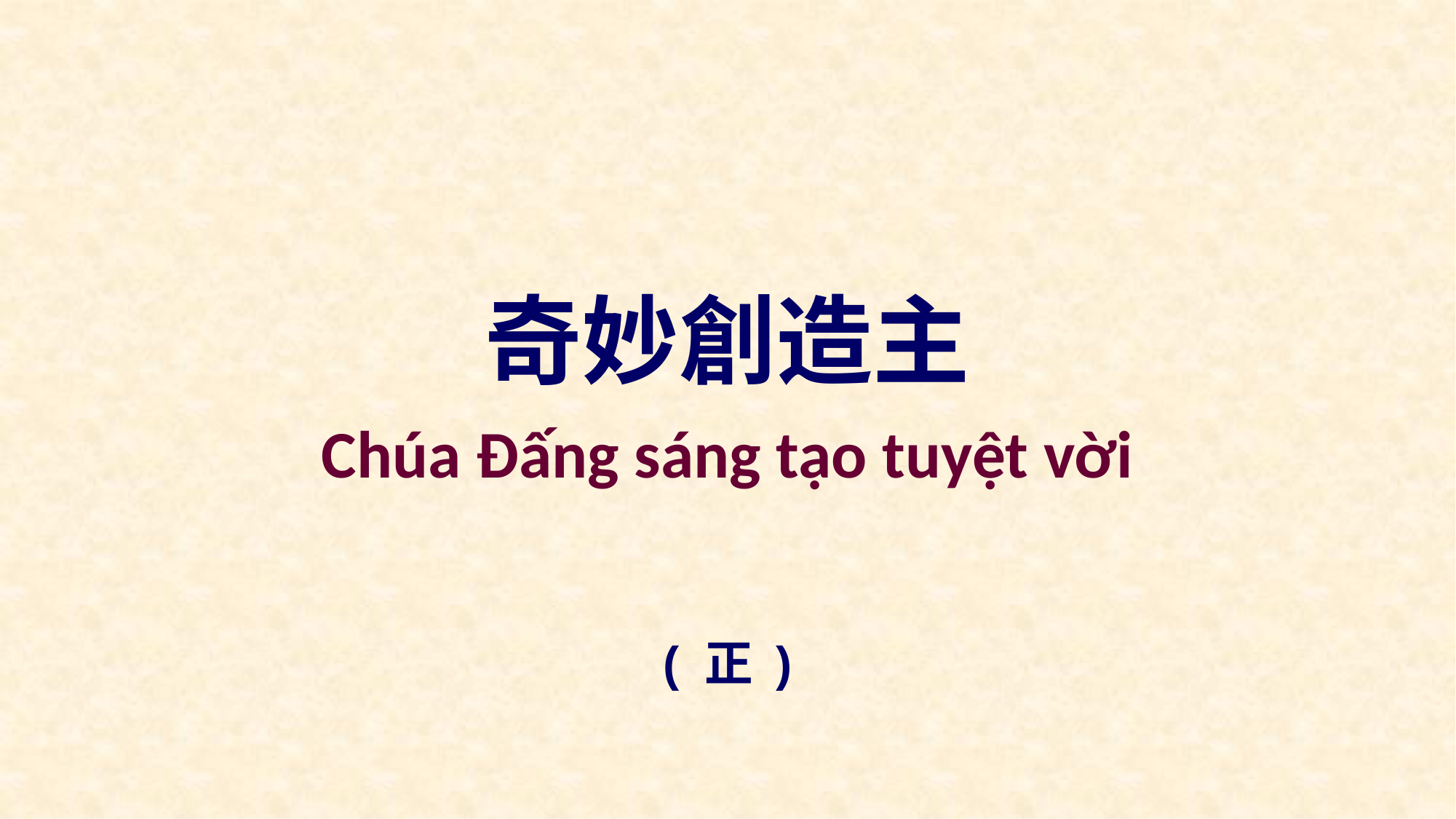

奇妙創造主
Chúa Đấng sáng tạo tuyệt vời
( 正 )